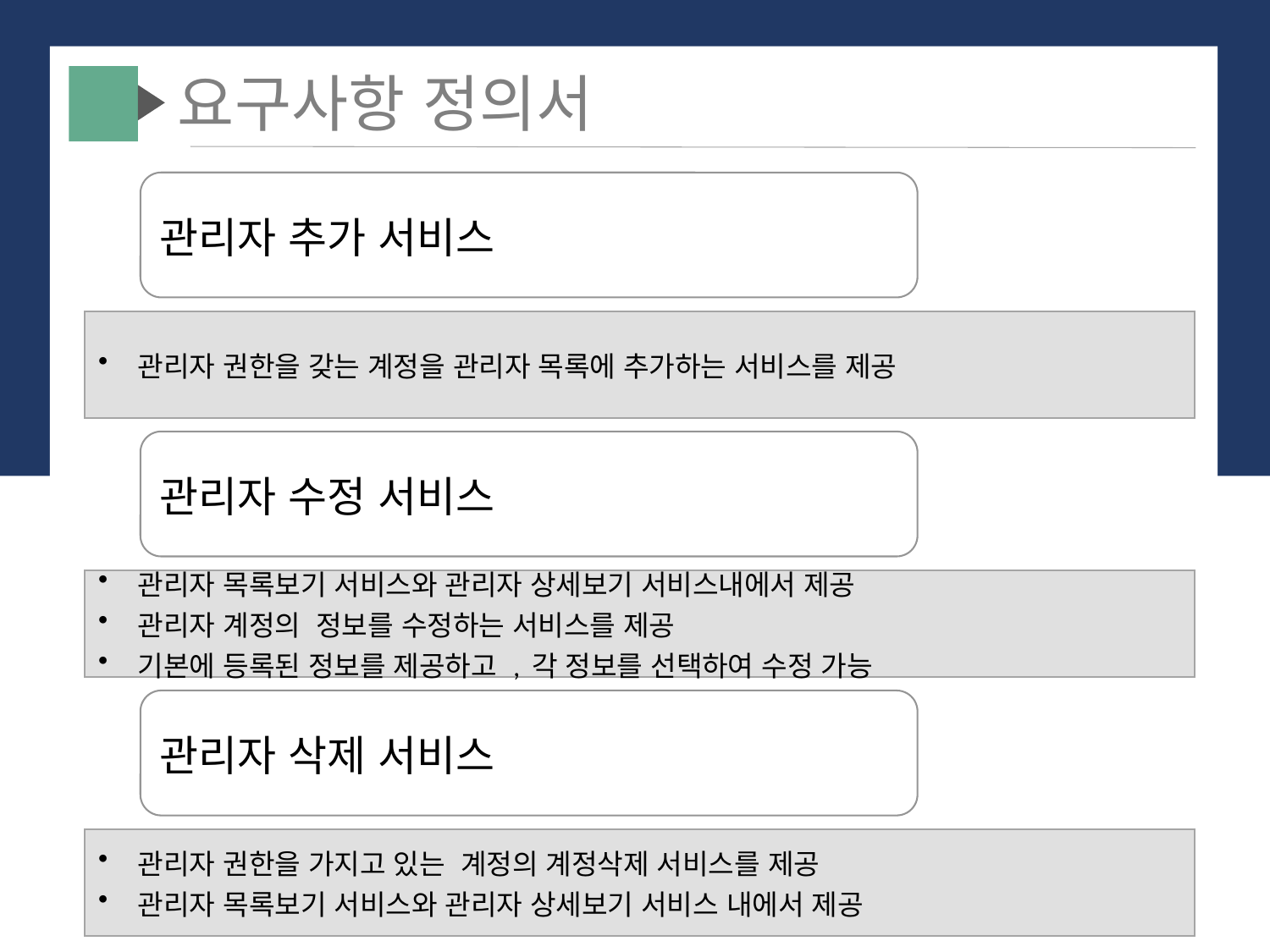

# 요구사항 정의서
관리자 추가 서비스
관리자 권한을 갖는 계정을 관리자 목록에 추가하는 서비스를 제공
관리자 수정 서비스
관리자 목록보기 서비스와 관리자 상세보기 서비스내에서 제공
관리자 삭제 서비스
관리자 권한을 가지고 있는  계정의 계정삭제 서비스를 제공
관리자 목록보기 서비스와 관리자 상세보기 서비스 내에서 제공
관리자 계정의  정보를 수정하는 서비스를 제공
기본에 등록된 정보를 제공하고 , 각 정보를 선택하여 수정 가능